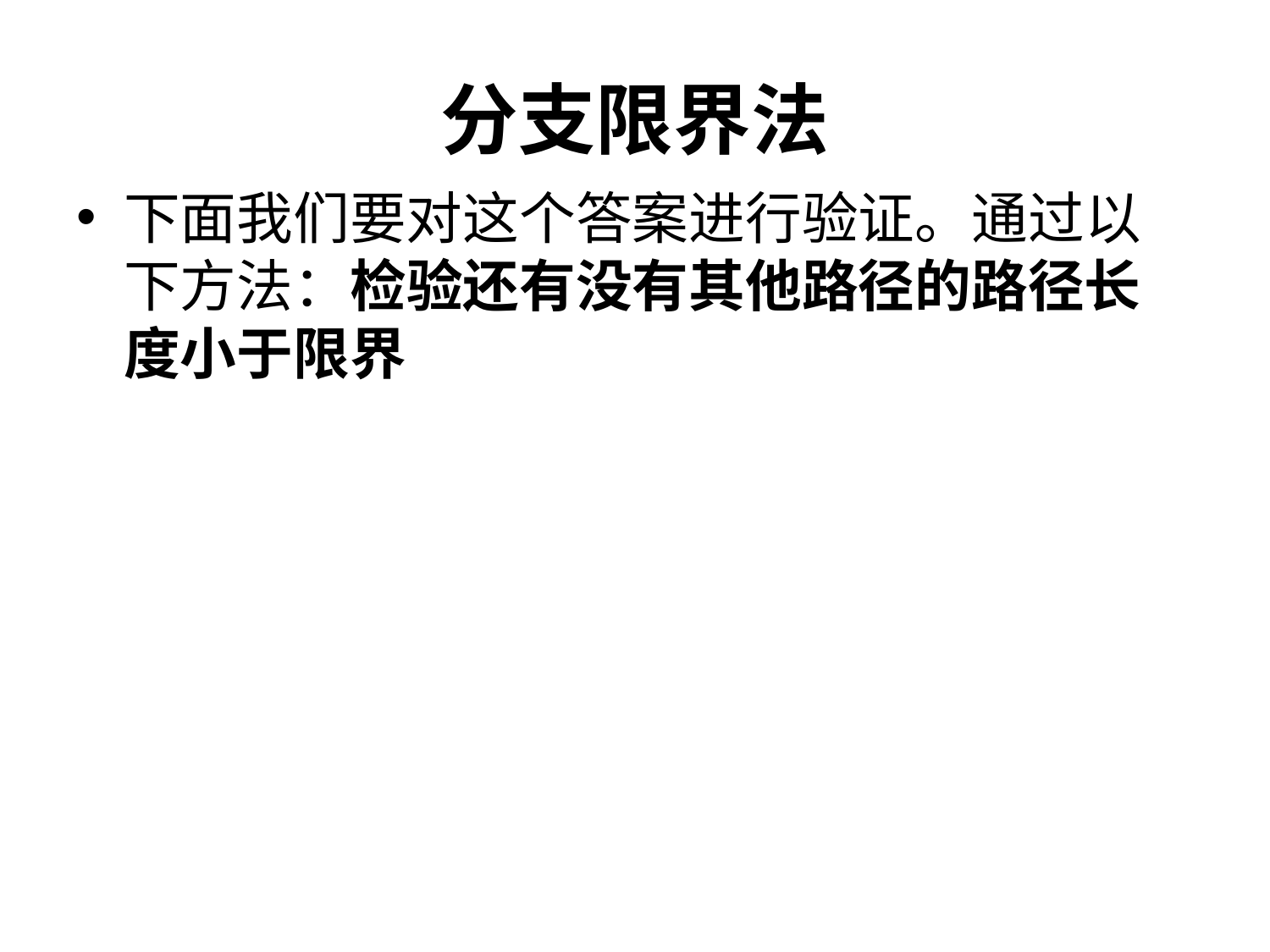

# 分支限界法
下面我们要对这个答案进行验证。通过以下方法：检验还有没有其他路径的路径长度小于限界